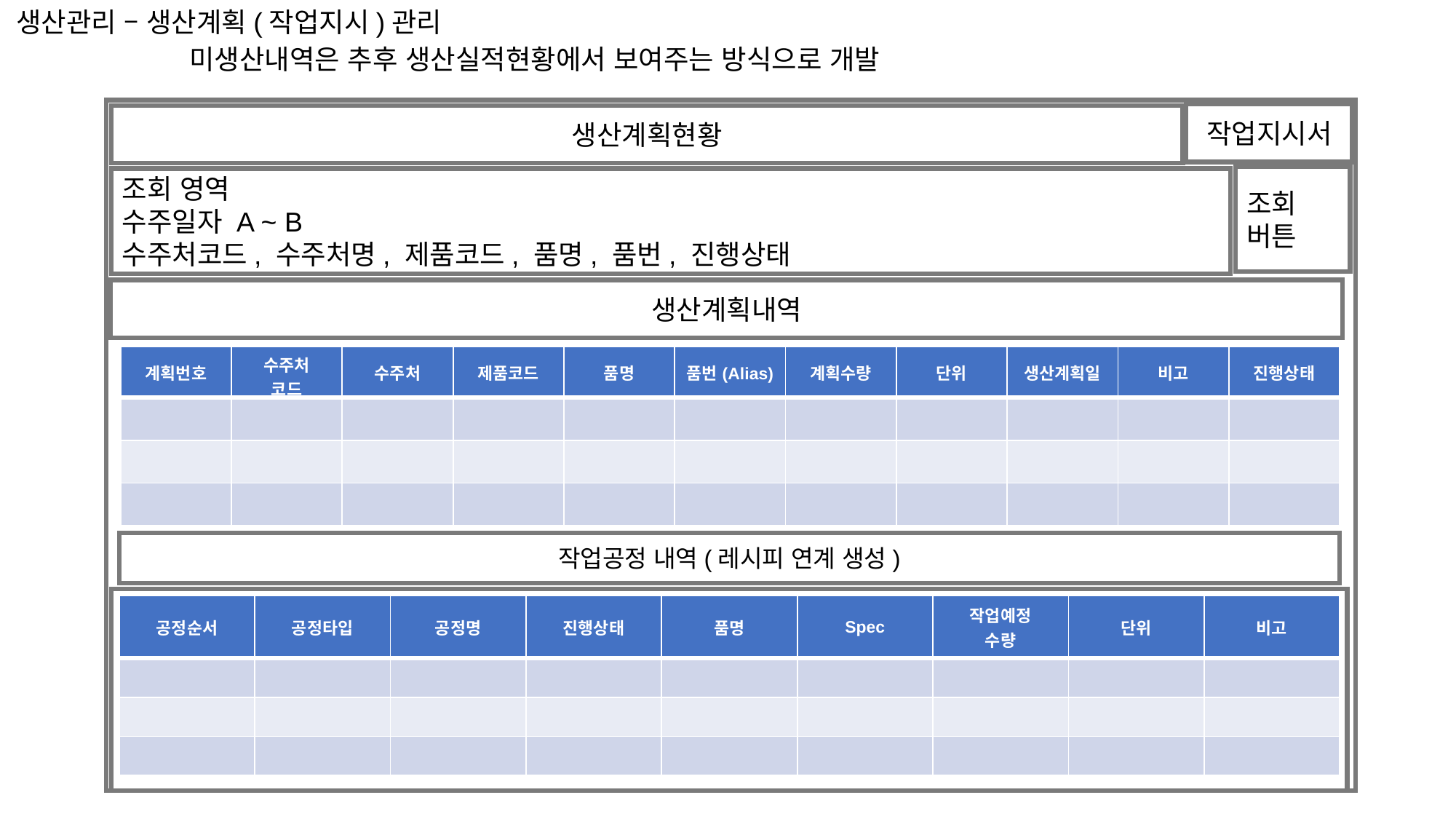

생산관리 – 생산계획(작업지시)관리
미생산내역은 추후 생산실적현황에서 보여주는 방식으로 개발

작업지시서
생산계획현황
조회
버튼
조회 영역
수주일자 A ~ B
수주처코드, 수주처명, 제품코드, 품명, 품번, 진행상태
생산계획내역
| 계획번호 | 수주처 코드 | 수주처 | 제품코드 | 품명 | 품번(Alias) | 계획수량 | 단위 | 생산계획일 | 비고 | 진행상태 |
| --- | --- | --- | --- | --- | --- | --- | --- | --- | --- | --- |
|  |  |  |  |  |  |  |  |  |  |  |
|  |  |  |  |  |  |  |  |  |  |  |
|  |  |  |  |  |  |  |  |  |  |  |
작업공정 내역(레시피 연계 생성)

| 공정순서 | 공정타입 | 공정명 | 진행상태 | 품명 | Spec | 작업예정 수량 | 단위 | 비고 |
| --- | --- | --- | --- | --- | --- | --- | --- | --- |
|  |  |  |  |  |  |  |  |  |
|  |  |  |  |  |  |  |  |  |
|  |  |  |  |  |  |  |  |  |